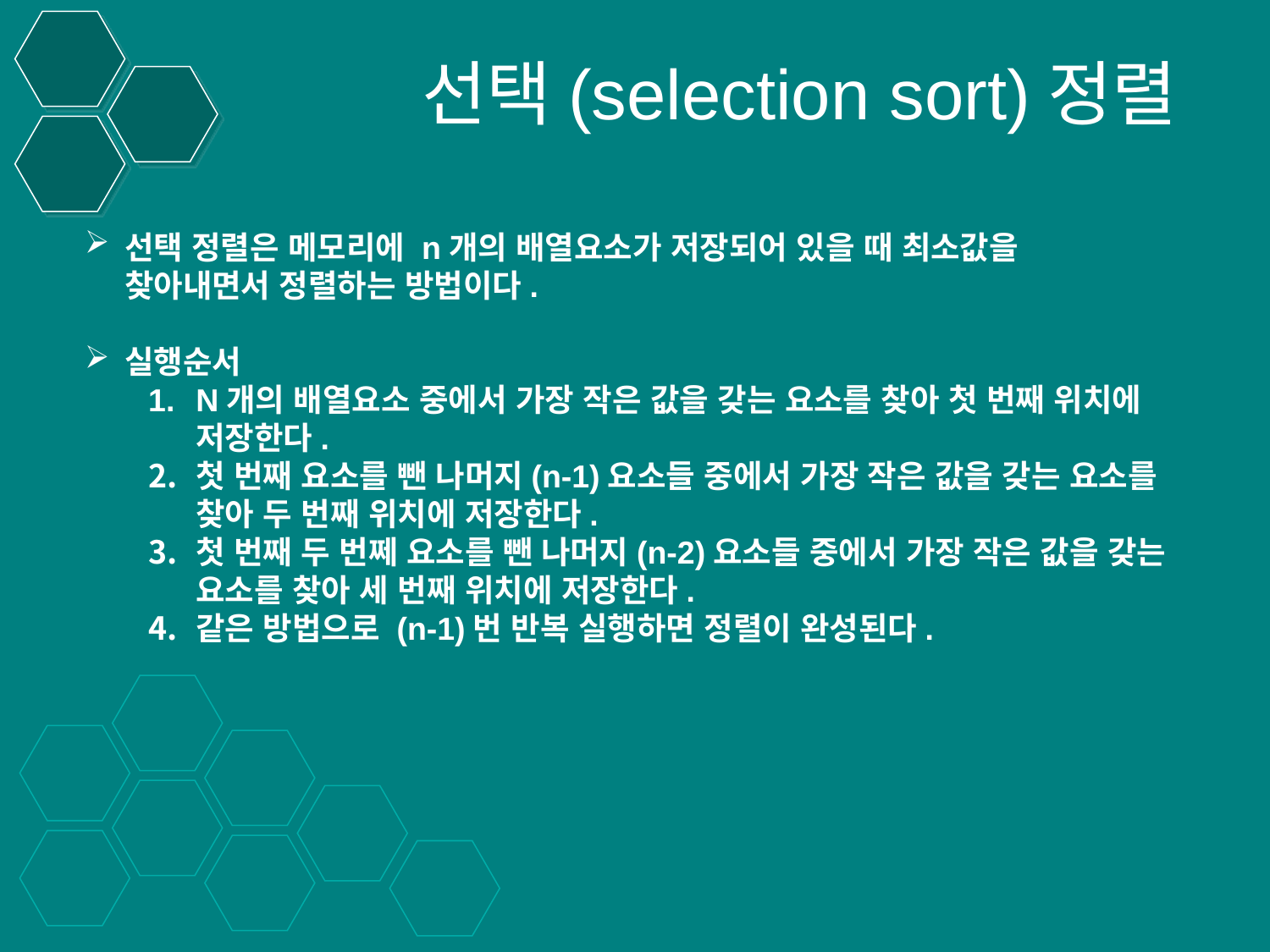

# 선택(selection sort)정렬
선택 정렬은 메모리에 n개의 배열요소가 저장되어 있을 때 최소값을 찾아내면서 정렬하는 방법이다.

실행순서
N개의 배열요소 중에서 가장 작은 값을 갖는 요소를 찾아 첫 번째 위치에 저장한다.
첫 번째 요소를 뺀 나머지(n-1)요소들 중에서 가장 작은 값을 갖는 요소를 찾아 두 번째 위치에 저장한다.
첫 번째 두 번쩨 요소를 뺀 나머지(n-2)요소들 중에서 가장 작은 값을 갖는 요소를 찾아 세 번째 위치에 저장한다.
같은 방법으로 (n-1)번 반복 실행하면 정렬이 완성된다.